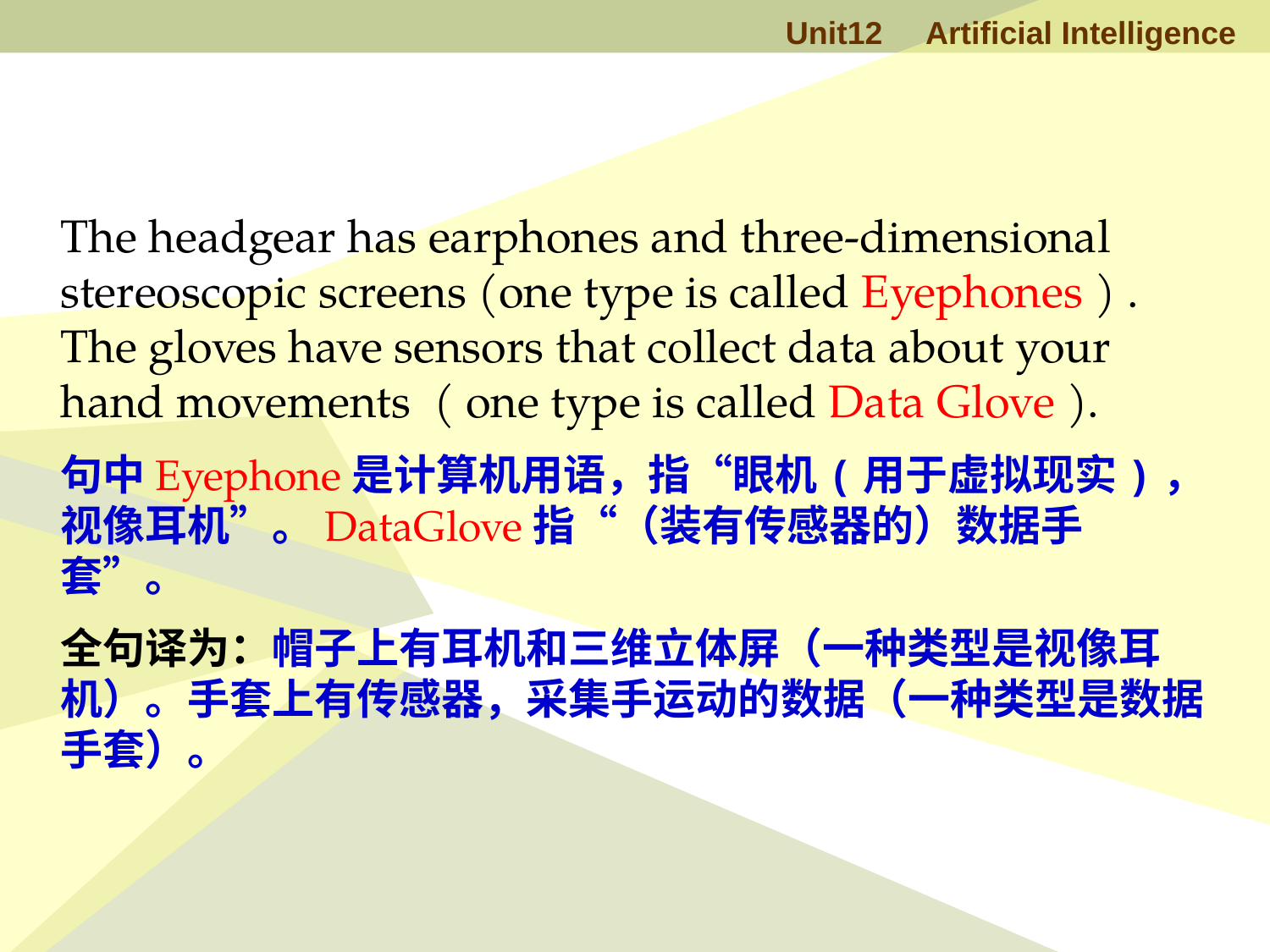

The headgear has earphones and three-dimensional stereoscopic screens (one type is called Eyephones ) . The gloves have sensors that collect data about your hand movements  ( one type is called Data Glove ).
句中Eyephone是计算机用语，指“眼机(用于虚拟现实)，视像耳机”。DataGlove指“（装有传感器的）数据手套”。
全句译为：帽子上有耳机和三维立体屏（一种类型是视像耳机）。手套上有传感器，采集手运动的数据（一种类型是数据手套）。